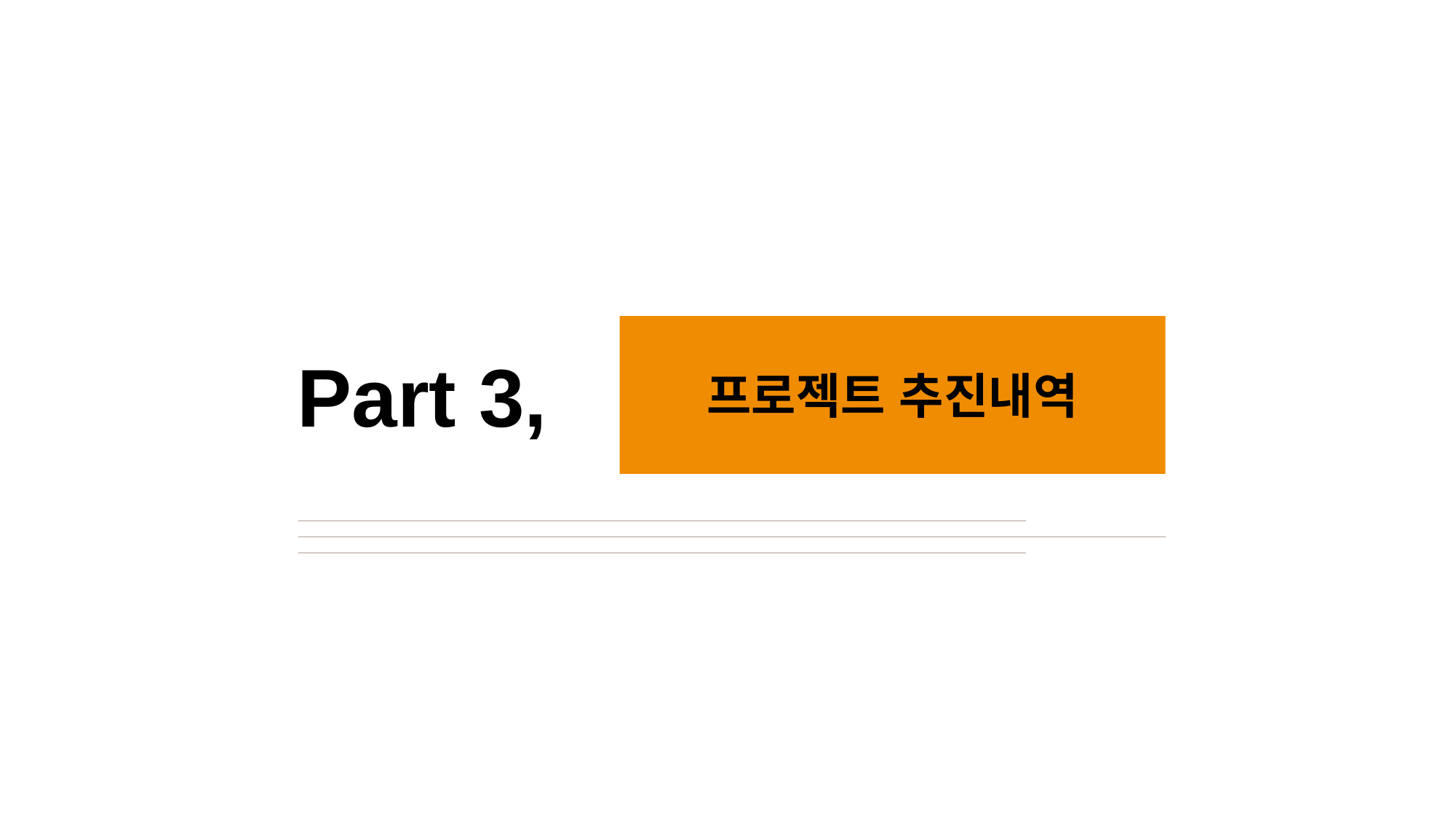

Part 3,
프로젝트 추진내역
ⓒSaebyeol Yu. Saebyeol’s PowerPoint